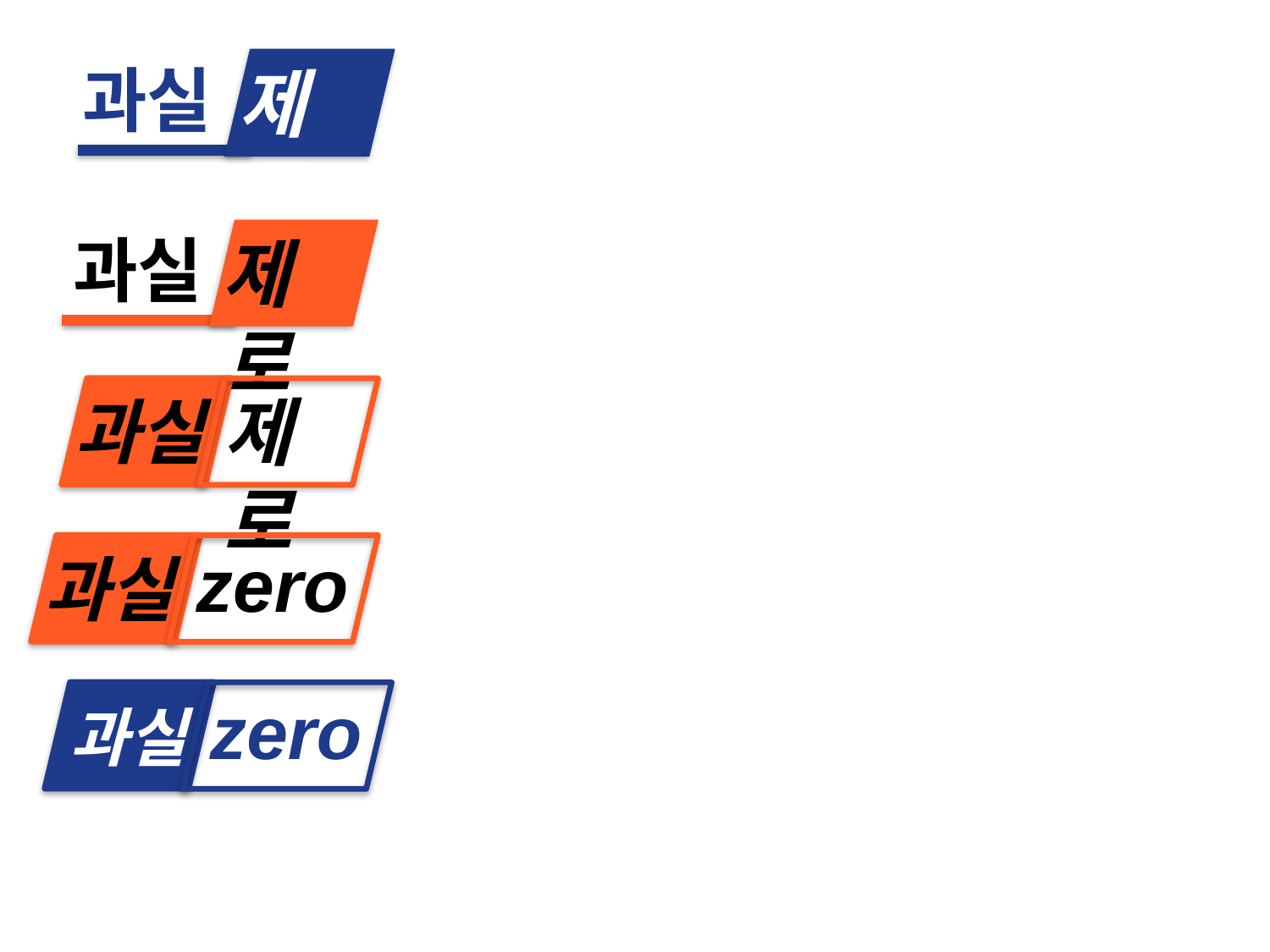

과실

제로
과실

제로

제로
과실
zero

과실
zero

과실